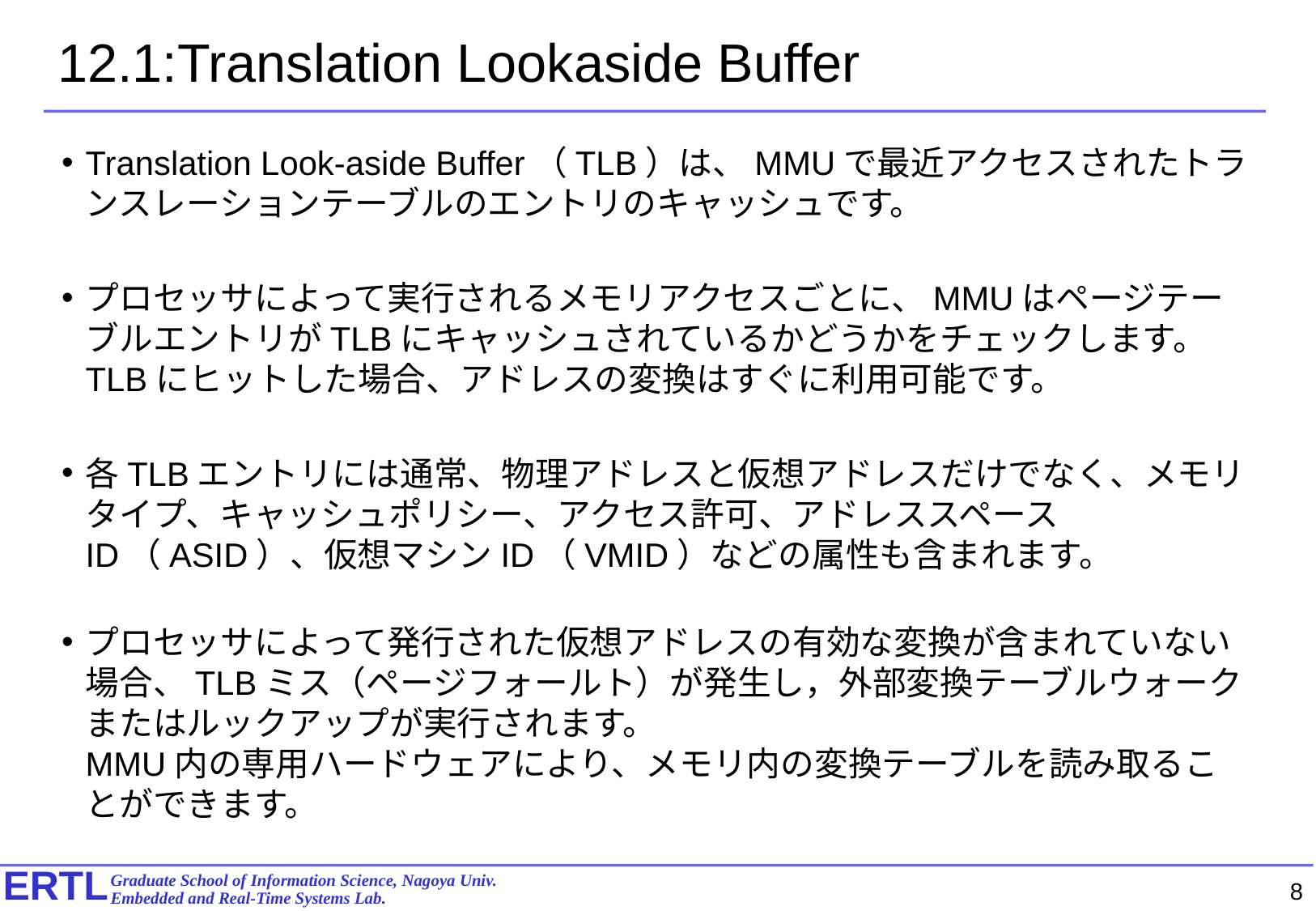

# 12.1:Translation Lookaside Buffer
Translation Look-aside Buffer（TLB）は、MMUで最近アクセスされたトランスレーションテーブルのエントリのキャッシュです。

プロセッサによって実行されるメモリアクセスごとに、MMUはページテーブルエントリがTLBにキャッシュされているかどうかをチェックします。
TLBにヒットした場合、アドレスの変換はすぐに利用可能です。

各TLBエントリには通常、物理アドレスと仮想アドレスだけでなく、メモリタイプ、キャッシュポリシー、アクセス許可、アドレススペースID（ASID）、仮想マシンID（VMID）などの属性も含まれます。
プロセッサによって発行された仮想アドレスの有効な変換が含まれていない場合、TLBミス（ページフォールト）が発生し，外部変換テーブルウォークまたはルックアップが実行されます。
MMU内の専用ハードウェアにより、メモリ内の変換テーブルを読み取ることができます。

8